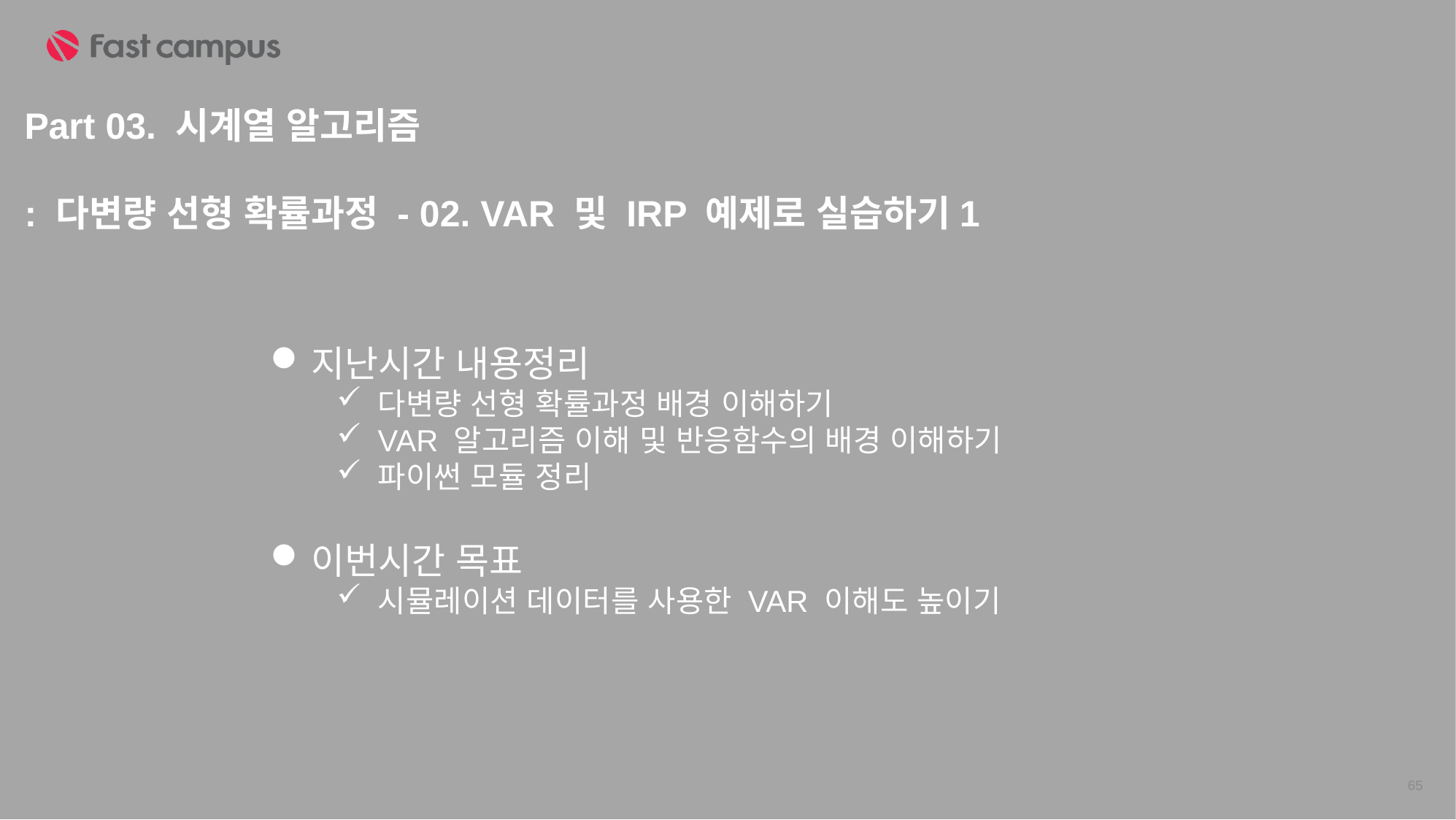

Part 03. 시계열 알고리즘

: 다변량 선형 확률과정 - 02. VAR 및 IRP 예제로 실습하기1
지난시간 내용정리
다변량 선형 확률과정 배경 이해하기
VAR 알고리즘 이해 및 반응함수의 배경 이해하기
파이썬 모듈 정리

이번시간 목표
시뮬레이션 데이터를 사용한 VAR 이해도 높이기
65